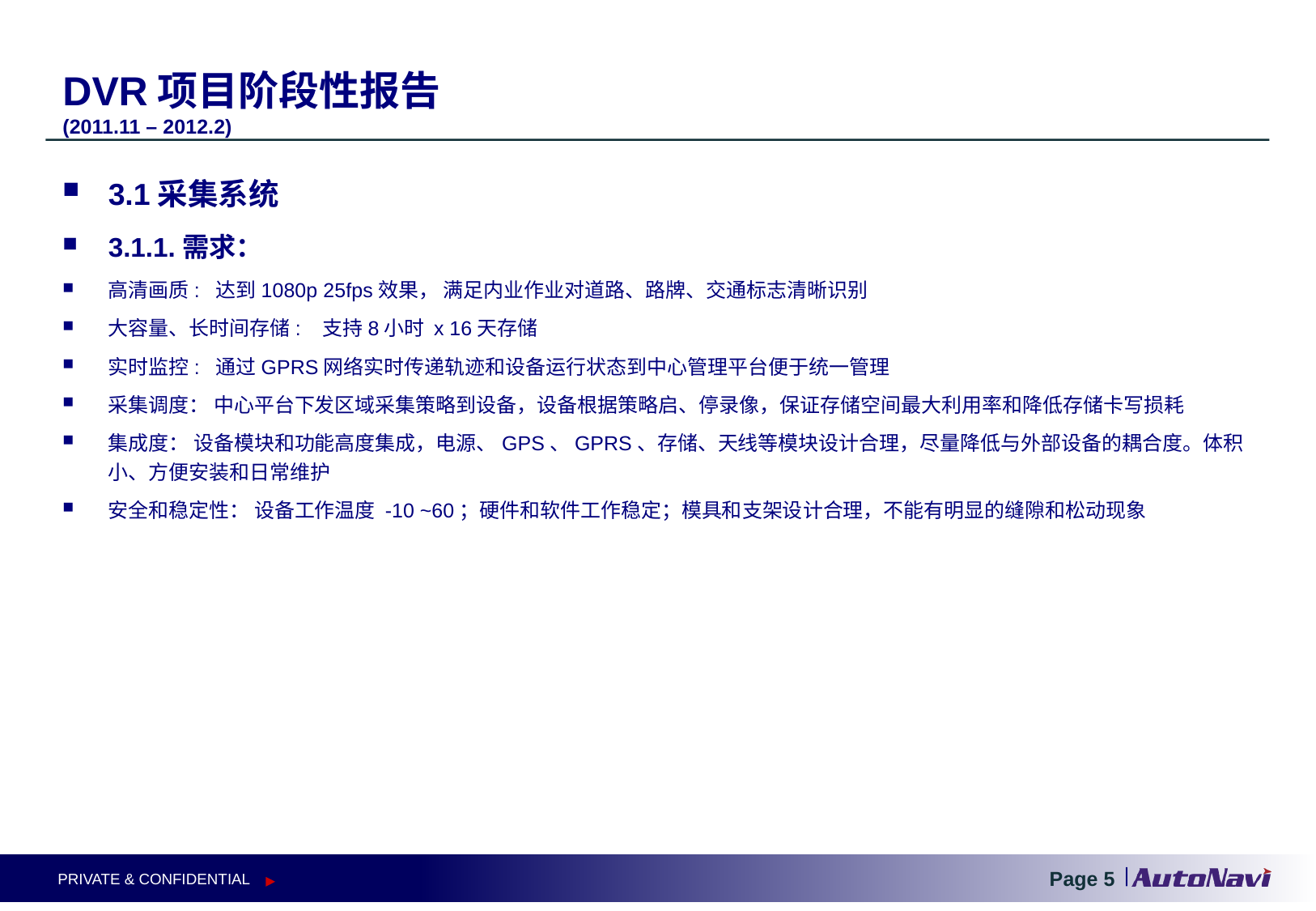

DVR项目阶段性报告
(2011.11 – 2012.2)
3.1采集系统
3.1.1.需求：
高清画质:  达到1080p 25fps效果， 满足内业作业对道路、路牌、交通标志清晰识别
大容量、长时间存储:   支持8小时 x 16天存储
实时监控:  通过GPRS网络实时传递轨迹和设备运行状态到中心管理平台便于统一管理
采集调度： 中心平台下发区域采集策略到设备，设备根据策略启、停录像，保证存储空间最大利用率和降低存储卡写损耗
集成度： 设备模块和功能高度集成，电源、GPS、GPRS、存储、天线等模块设计合理，尽量降低与外部设备的耦合度。体积小、方便安装和日常维护
安全和稳定性： 设备工作温度 -10 ~60；硬件和软件工作稳定；模具和支架设计合理，不能有明显的缝隙和松动现象